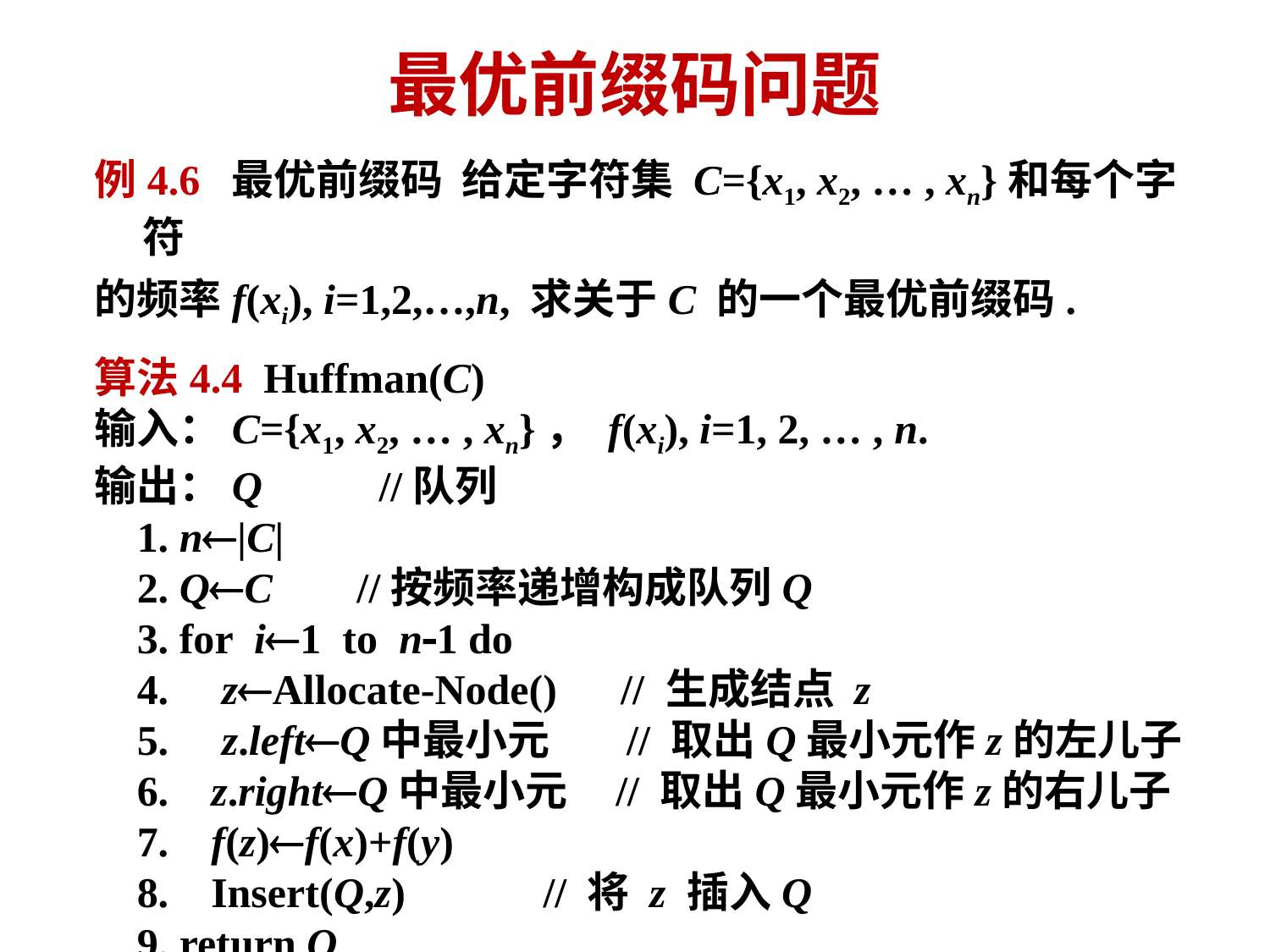

# 最优前缀码问题
例4.6  最优前缀码  给定字符集 C={x1, x2, … , xn}和每个字符
的频率f(xi), i=1,2,…,n, 求关于C 的一个最优前缀码.
算法4.4  Huffman(C)
输入：C={x1, x2, … , xn}， f(xi), i=1, 2, … , n.
输出：Q           //队列
    1. n←|C|
    2. Q←C        //按频率递增构成队列Q
    3. for  i←1  to  n−1 do
    4.     z←Allocate-Node()      // 生成结点 z
    5.     z.left←Q中最小元       // 取出Q最小元作z的左儿子
    6.    z.right←Q中最小元    // 取出Q最小元作z的右儿子
    7.    f(z)←f(x)+f(y)
    8.    Insert(Q,z)             // 将 z 插入Q
    9. return Q